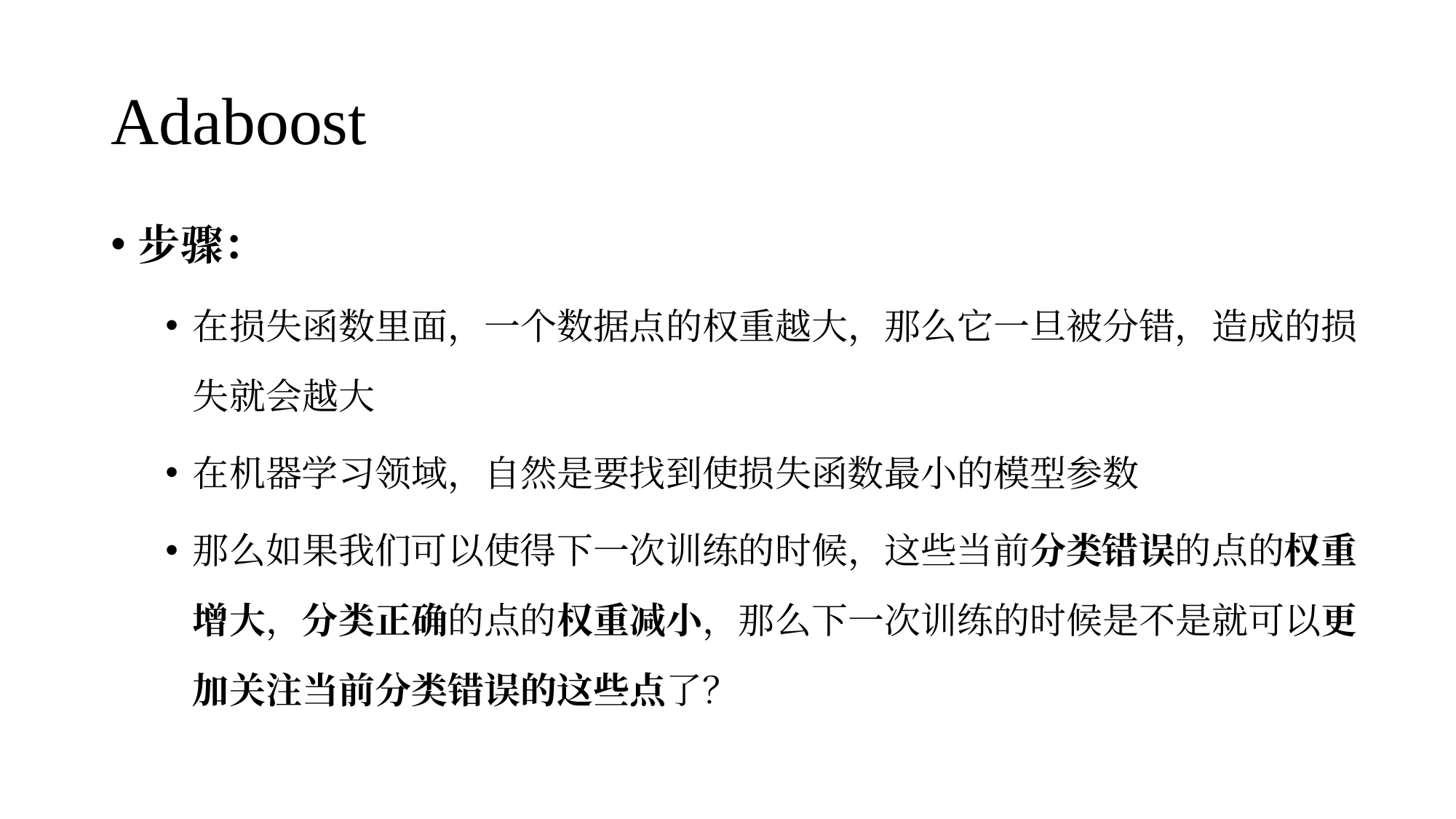

# Adaboost
步骤：
在损失函数里面，一个数据点的权重越大，那么它一旦被分错，造成的损失就会越大
在机器学习领域，自然是要找到使损失函数最小的模型参数
那么如果我们可以使得下一次训练的时候，这些当前分类错误的点的权重增大，分类正确的点的权重减小，那么下一次训练的时候是不是就可以更加关注当前分类错误的这些点了？